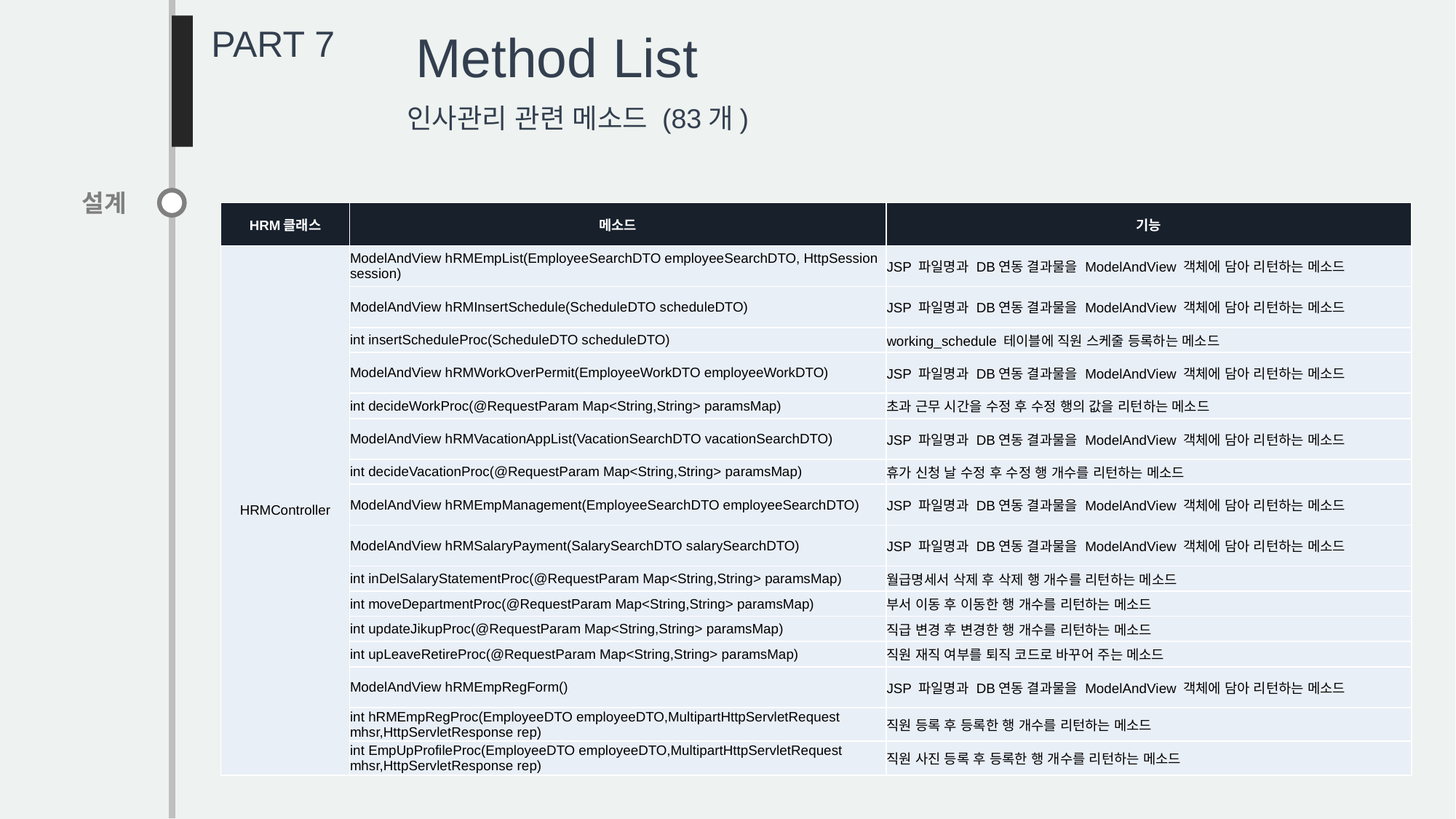

PART 7
Method List

인사관리 관련 메소드 (83개)

설계

| HRM클래스 | 메소드 | 기능 |
| --- | --- | --- |
| HRMController | ModelAndView hRMEmpList(EmployeeSearchDTO employeeSearchDTO, HttpSession session) | JSP 파일명과 DB연동 결과물을 ModelAndView 객체에 담아 리턴하는 메소드 |
|  | ModelAndView hRMInsertSchedule(ScheduleDTO scheduleDTO) | JSP 파일명과 DB연동 결과물을 ModelAndView 객체에 담아 리턴하는 메소드 |
|  | int insertScheduleProc(ScheduleDTO scheduleDTO) | working\_schedule 테이블에 직원 스케줄 등록하는 메소드 |
|  | ModelAndView hRMWorkOverPermit(EmployeeWorkDTO employeeWorkDTO) | JSP 파일명과 DB연동 결과물을 ModelAndView 객체에 담아 리턴하는 메소드 |
|  | int decideWorkProc(@RequestParam Map<String,String> paramsMap) | 초과 근무 시간을 수정 후 수정 행의 값을 리턴하는 메소드 |
|  | ModelAndView hRMVacationAppList(VacationSearchDTO vacationSearchDTO) | JSP 파일명과 DB연동 결과물을 ModelAndView 객체에 담아 리턴하는 메소드 |
|  | int decideVacationProc(@RequestParam Map<String,String> paramsMap) | 휴가 신청 날 수정 후 수정 행 개수를 리턴하는 메소드 |
|  | ModelAndView hRMEmpManagement(EmployeeSearchDTO employeeSearchDTO) | JSP 파일명과 DB연동 결과물을 ModelAndView 객체에 담아 리턴하는 메소드 |
|  | ModelAndView hRMSalaryPayment(SalarySearchDTO salarySearchDTO) | JSP 파일명과 DB연동 결과물을 ModelAndView 객체에 담아 리턴하는 메소드 |
|  | int inDelSalaryStatementProc(@RequestParam Map<String,String> paramsMap) | 월급명세서 삭제 후 삭제 행 개수를 리턴하는 메소드 |
|  | int moveDepartmentProc(@RequestParam Map<String,String> paramsMap) | 부서 이동 후 이동한 행 개수를 리턴하는 메소드 |
|  | int updateJikupProc(@RequestParam Map<String,String> paramsMap) | 직급 변경 후 변경한 행 개수를 리턴하는 메소드 |
|  | int upLeaveRetireProc(@RequestParam Map<String,String> paramsMap) | 직원 재직 여부를 퇴직 코드로 바꾸어 주는 메소드 |
|  | ModelAndView hRMEmpRegForm() | JSP 파일명과 DB연동 결과물을 ModelAndView 객체에 담아 리턴하는 메소드 |
|  | int hRMEmpRegProc(EmployeeDTO employeeDTO,MultipartHttpServletRequest mhsr,HttpServletResponse rep) | 직원 등록 후 등록한 행 개수를 리턴하는 메소드 |
|  | int EmpUpProfileProc(EmployeeDTO employeeDTO,MultipartHttpServletRequest mhsr,HttpServletResponse rep) | 직원 사진 등록 후 등록한 행 개수를 리턴하는 메소드 |